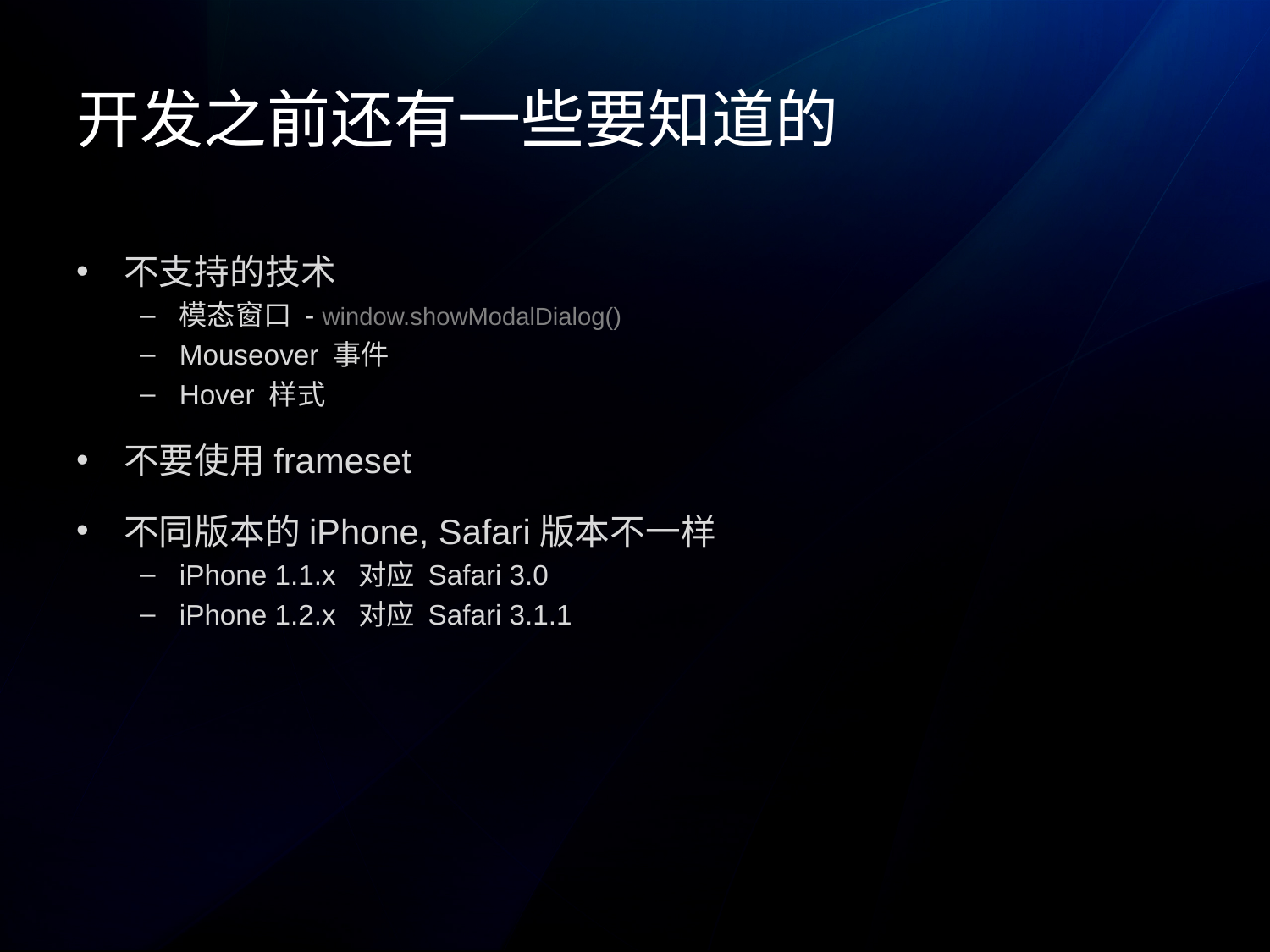

# 开发之前还有一些要知道的
不支持的技术
模态窗口 - window.showModalDialog()
Mouseover 事件
Hover 样式
不要使用frameset
不同版本的iPhone, Safari版本不一样
iPhone 1.1.x  对应 Safari 3.0
iPhone 1.2.x  对应 Safari 3.1.1